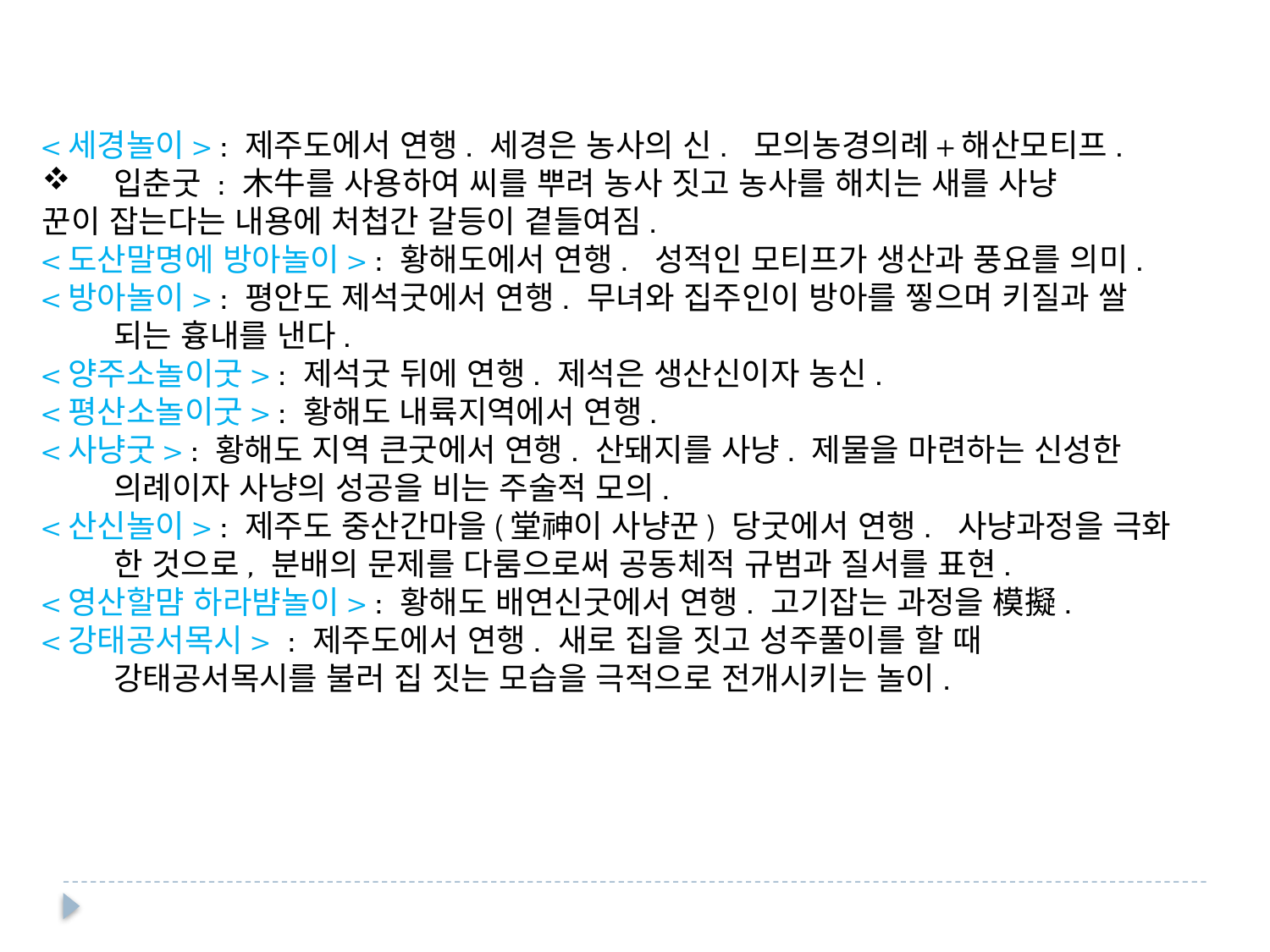

<세경놀이> : 제주도에서 연행. 세경은 농사의 신.  모의농경의례+해산모티프.
입춘굿 : 木牛를 사용하여 씨를 뿌려 농사 짓고 농사를 해치는 새를 사냥
꾼이 잡는다는 내용에 처첩간 갈등이 곁들여짐.
<도산말명에 방아놀이> : 황해도에서 연행.  성적인 모티프가 생산과 풍요를 의미.
<방아놀이> : 평안도 제석굿에서 연행. 무녀와 집주인이 방아를 찧으며 키질과 쌀 되는 흉내를 낸다.
<양주소놀이굿> : 제석굿 뒤에 연행. 제석은 생산신이자 농신.
<평산소놀이굿> : 황해도 내륙지역에서 연행.
<사냥굿> : 황해도 지역 큰굿에서 연행. 산돼지를 사냥. 제물을 마련하는 신성한 의례이자 사냥의 성공을 비는 주술적 모의.
<산신놀이> : 제주도 중산간마을(堂神이 사냥꾼) 당굿에서 연행.  사냥과정을 극화 한 것으로, 분배의 문제를 다룸으로써 공동체적 규범과 질서를 표현.
<영산할먐 하라뱜놀이> : 황해도 배연신굿에서 연행. 고기잡는 과정을 模擬.
<강태공서목시>  : 제주도에서 연행. 새로 집을 짓고 성주풀이를 할 때 강태공서목시를 불러 집 짓는 모습을 극적으로 전개시키는 놀이.